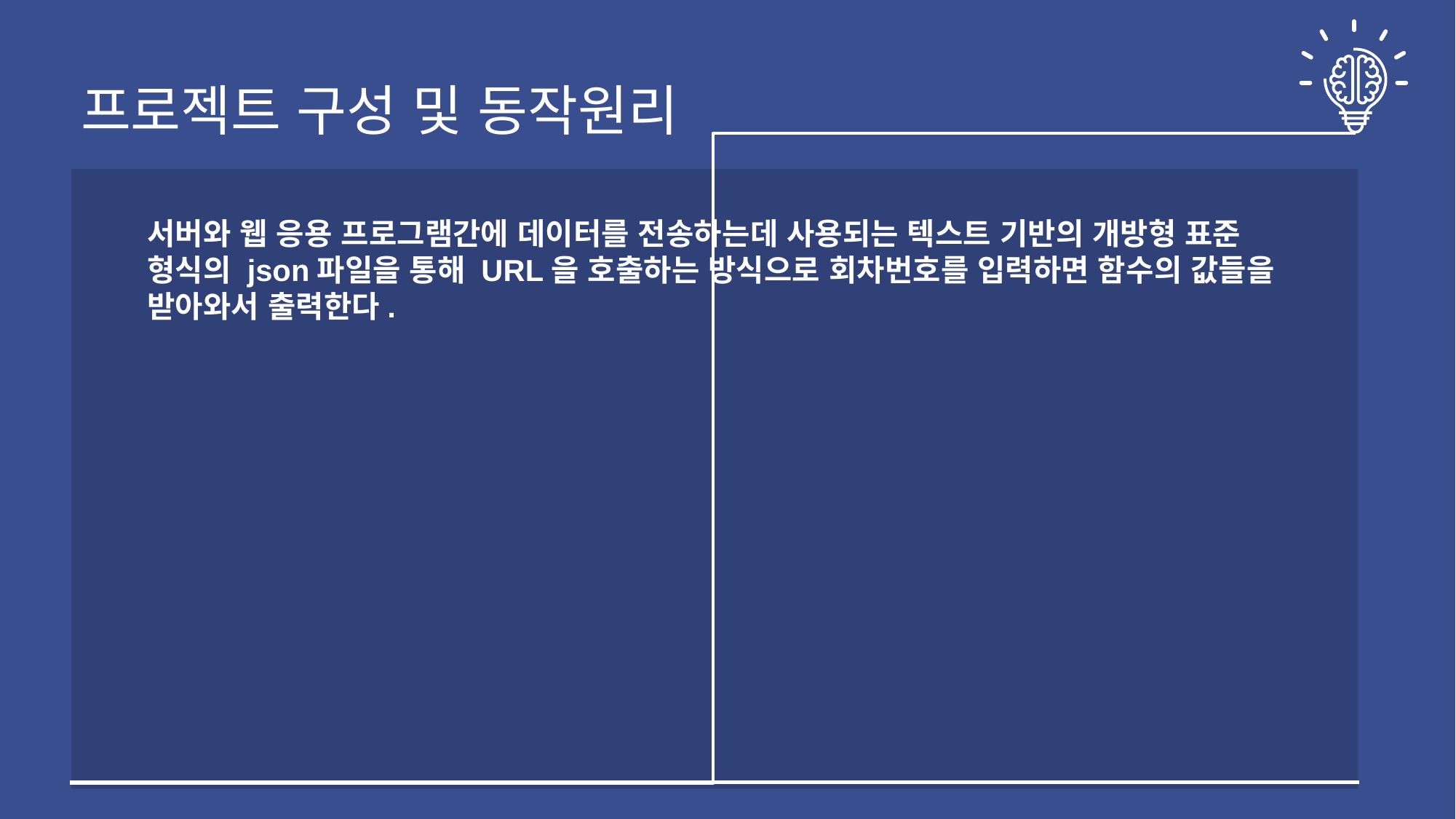

프로젝트 구성 및 동작원리
서버와 웹 응용 프로그램간에 데이터를 전송하는데 사용되는 텍스트 기반의 개방형 표준 형식의 json파일을 통해 URL을 호출하는 방식으로 회차번호를 입력하면 함수의 값들을 받아와서 출력한다.